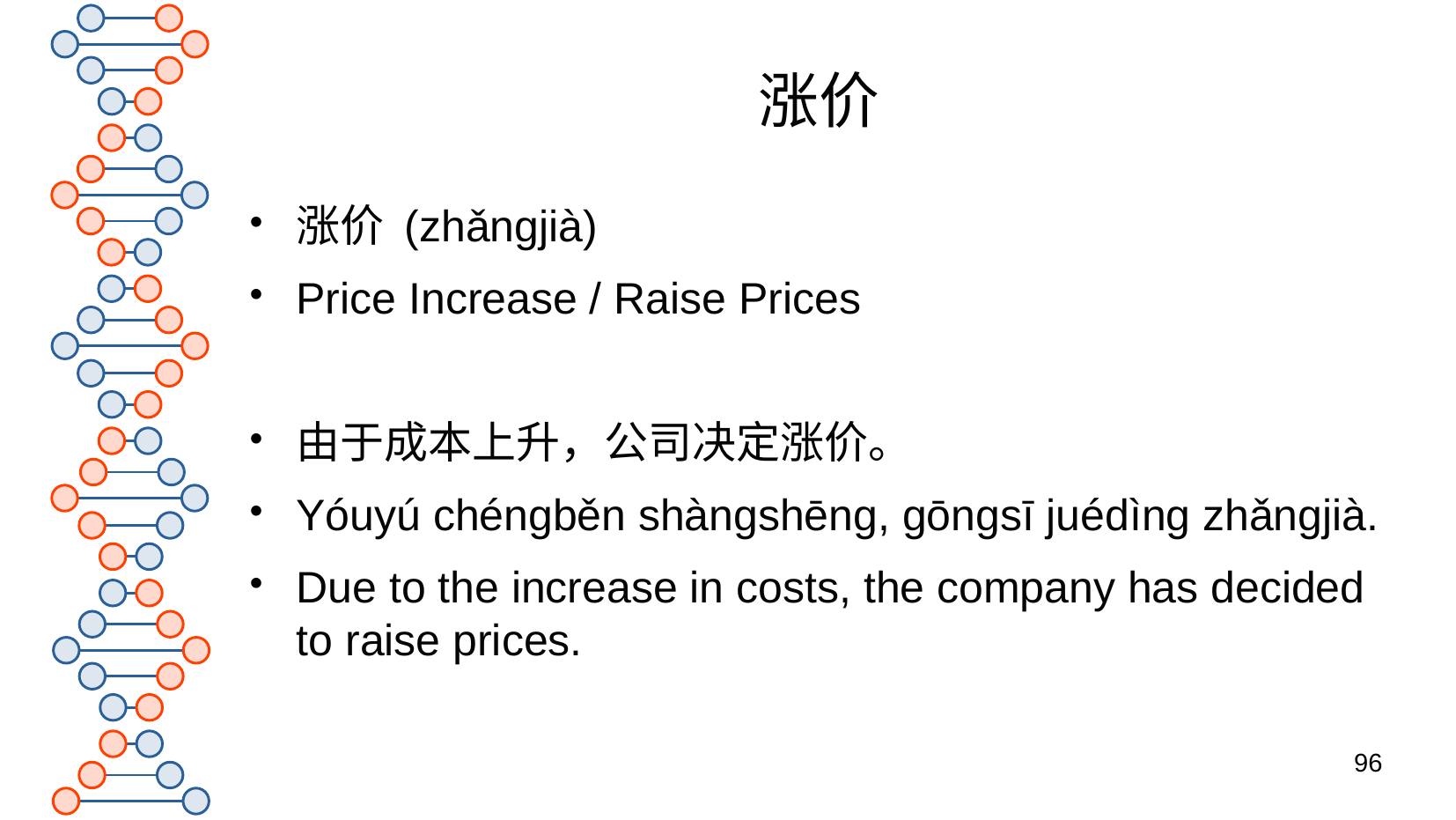

# 涨价
涨价 (zhǎngjià)
Price Increase / Raise Prices

由于成本上升，公司决定涨价。
Yóuyú chéngběn shàngshēng, gōngsī juédìng zhǎngjià.
Due to the increase in costs, the company has decided to raise prices.

96